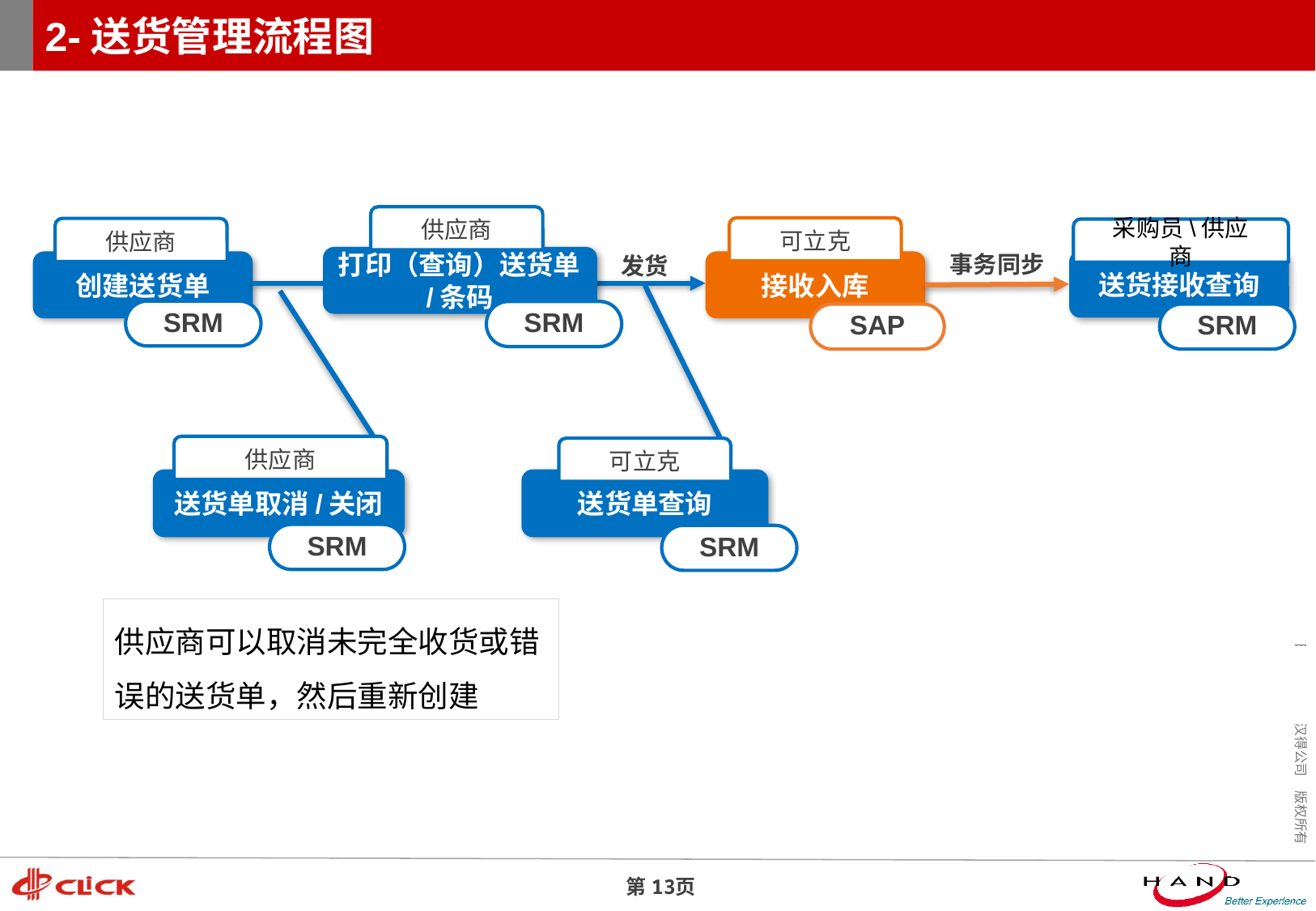

# 2-送货管理流程图
供应商
打印（查询）送货单/条码
SRM
可立克
供应商
采购员\供应商
事务同步
发货
送货接收查询
接收入库
创建送货单
SRM
SAP
SRM
供应商
可立克
送货单取消/关闭
送货单查询
SRM
SRM
供应商可以取消未完全收货或错误的送货单，然后重新创建